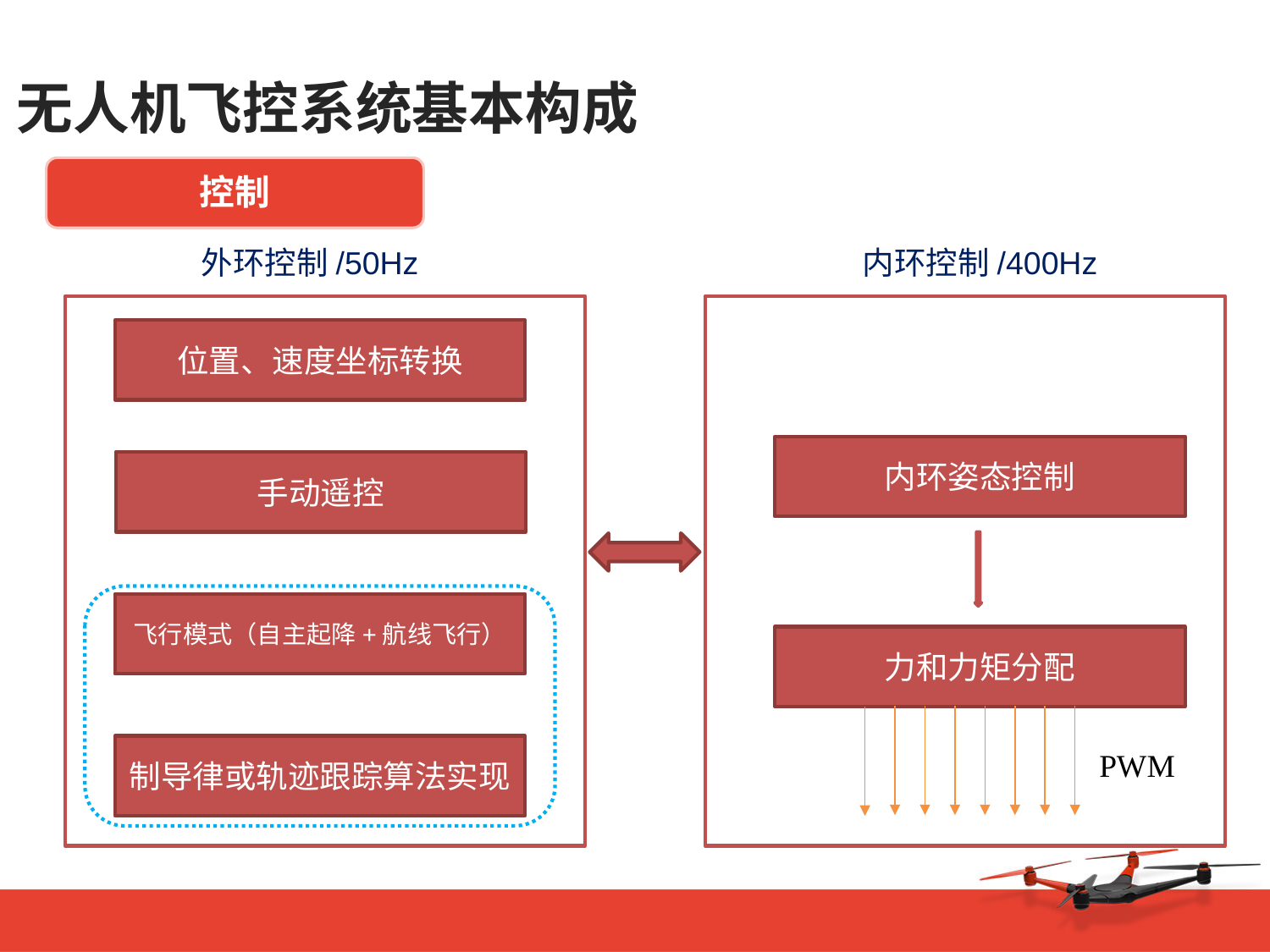

# 无人机飞控系统基本构成

控制
外环控制/50Hz
内环控制/400Hz

位置、速度坐标转换
内环姿态控制
手动遥控

飞行模式（自主起降+航线飞行）
力和力矩分配
制导律或轨迹跟踪算法实现
PWM